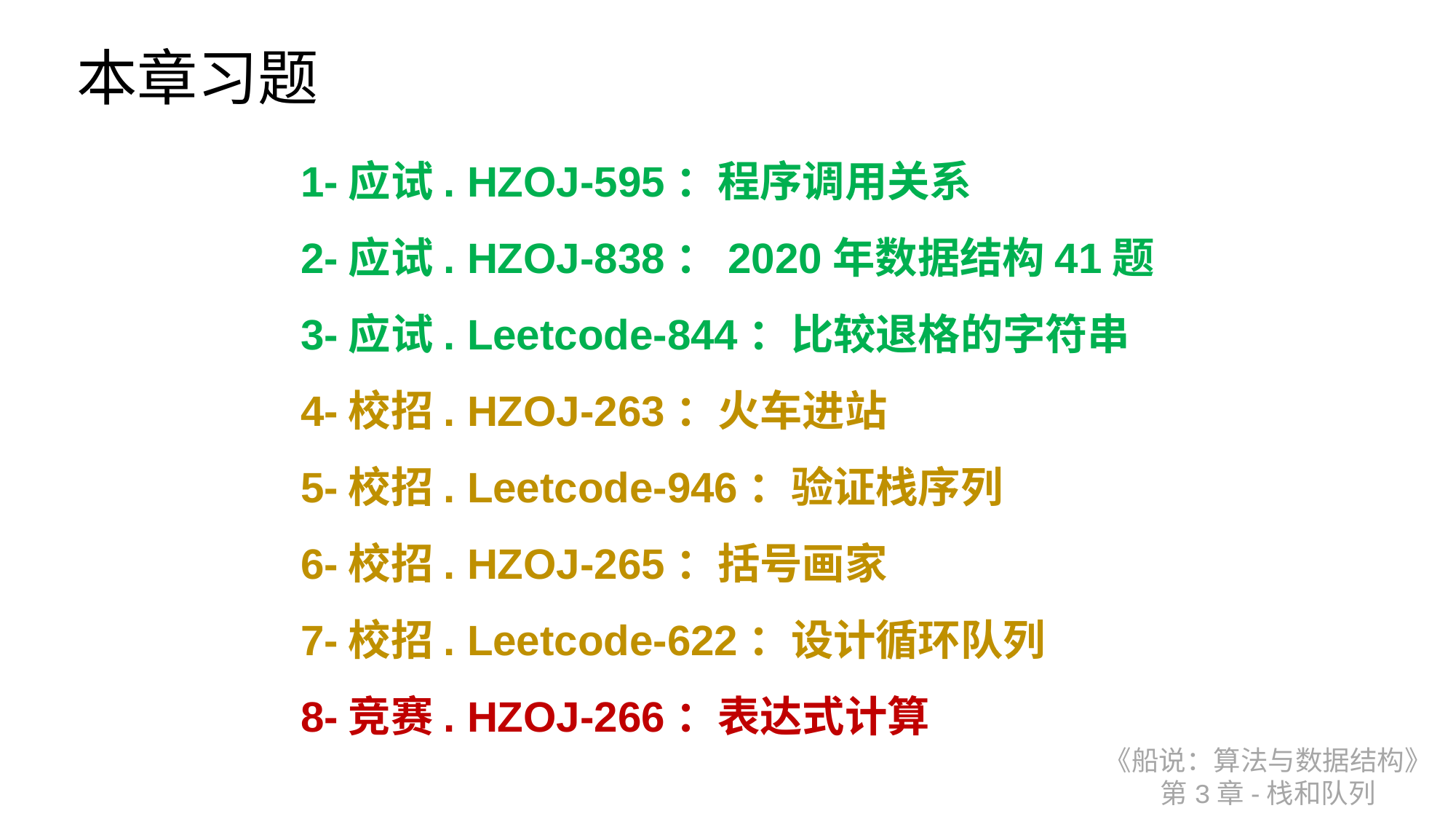

本章习题
1-应试. HZOJ-595：程序调用关系
2-应试. HZOJ-838：2020年数据结构41题
3-应试. Leetcode-844：比较退格的字符串
4-校招. HZOJ-263：火车进站
5-校招. Leetcode-946：验证栈序列
6-校招. HZOJ-265：括号画家
7-校招. Leetcode-622：设计循环队列
8-竞赛. HZOJ-266：表达式计算